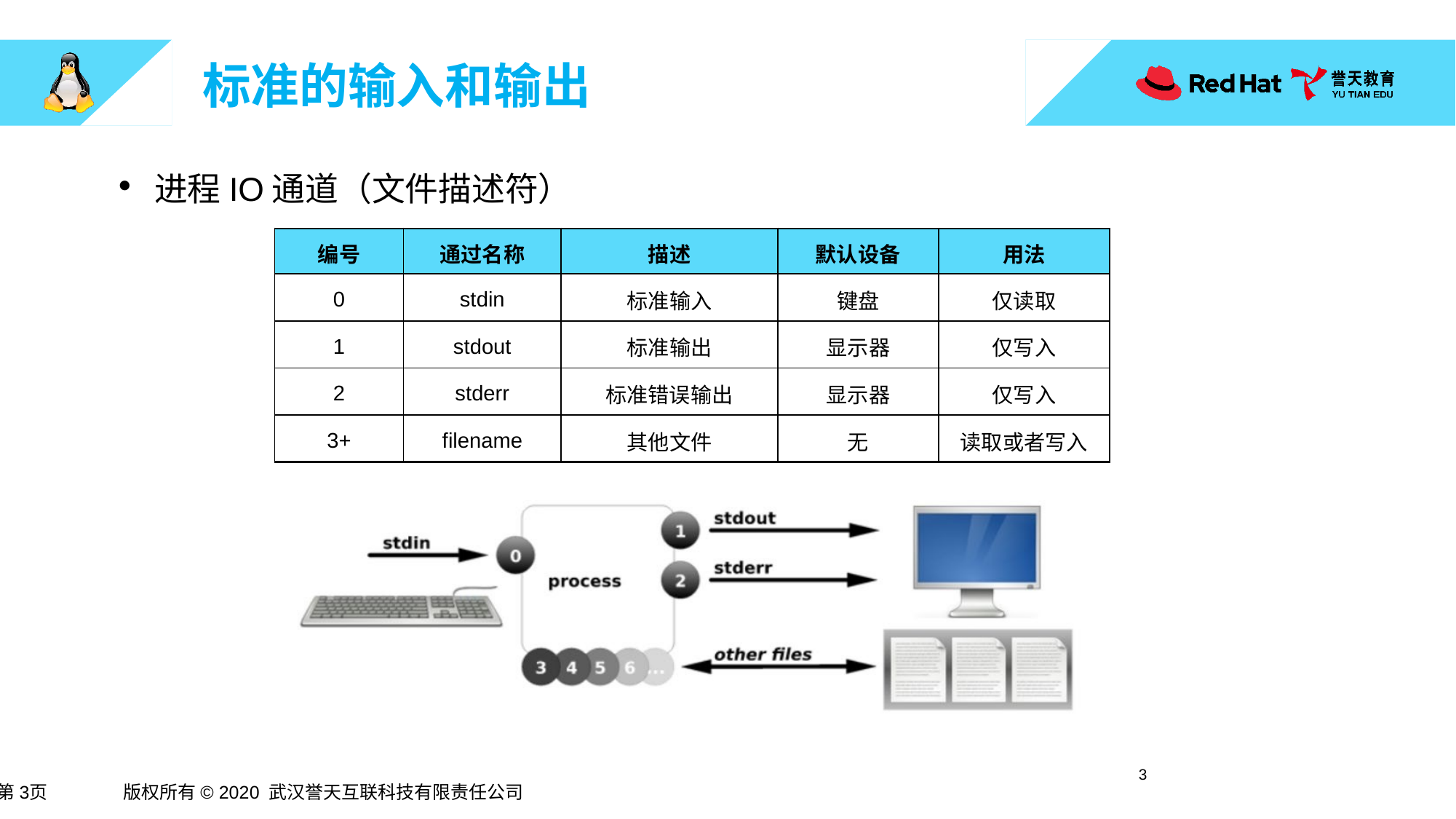

# 标准的输入和输出
进程IO通道（文件描述符）

| 编号 | 通过名称 | 描述 | 默认设备 | 用法 |
| --- | --- | --- | --- | --- |
| 0 | stdin | 标准输入 | 键盘 | 仅读取 |
| 1 | stdout | 标准输出 | 显示器 | 仅写入 |
| 2 | stderr | 标准错误输出 | 显示器 | 仅写入 |
| 3+ | filename | 其他文件 | 无 | 读取或者写入 |

3